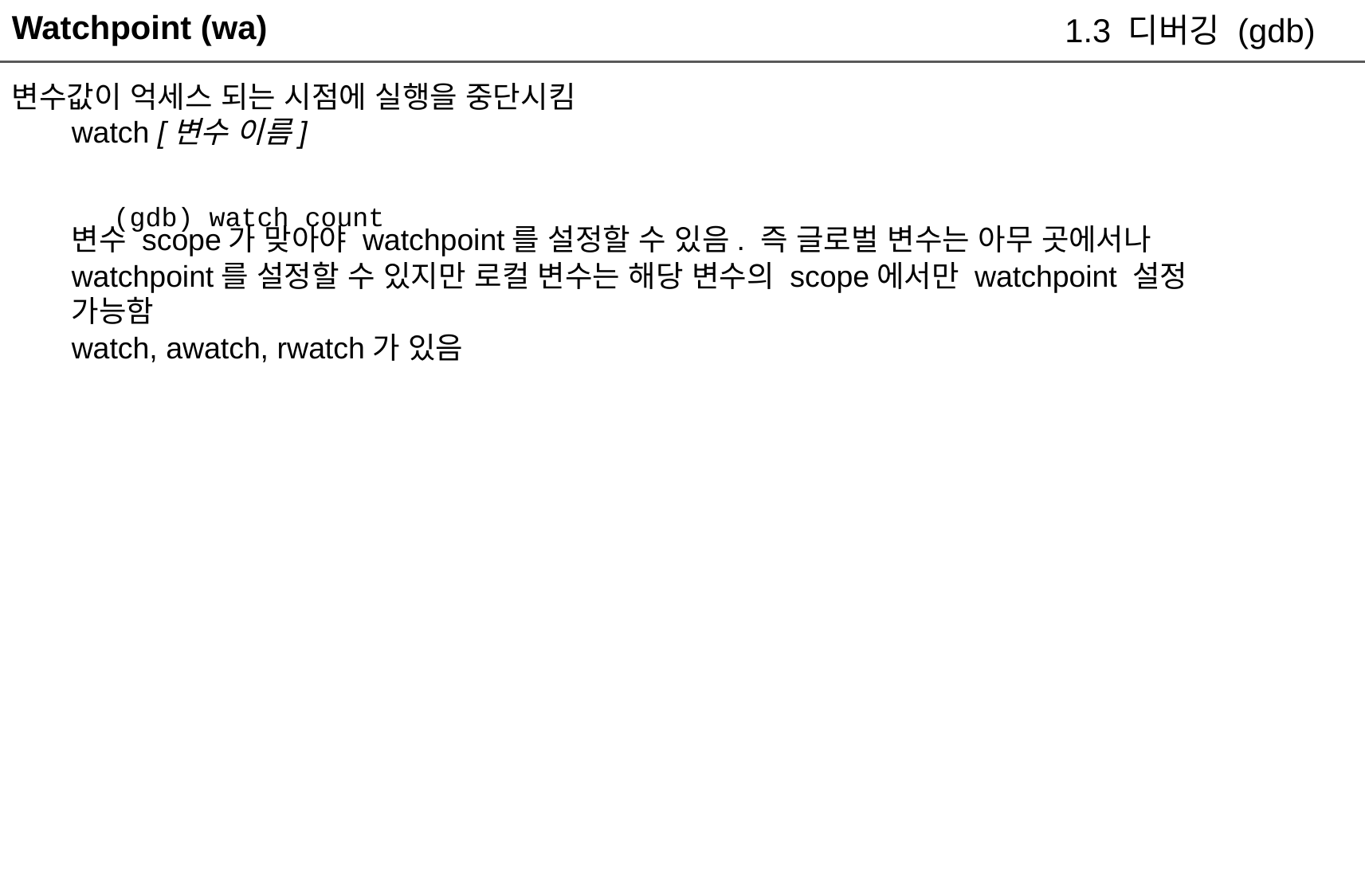

# Watchpoint (wa)
변수값이 억세스 되는 시점에 실행을 중단시킴
watch [변수 이름]

변수 scope가 맞아야 watchpoint를 설정할 수 있음. 즉 글로벌 변수는 아무 곳에서나 watchpoint를 설정할 수 있지만 로컬 변수는 해당 변수의 scope에서만 watchpoint 설정
가능함
watch, awatch, rwatch가 있음
(gdb) watch count